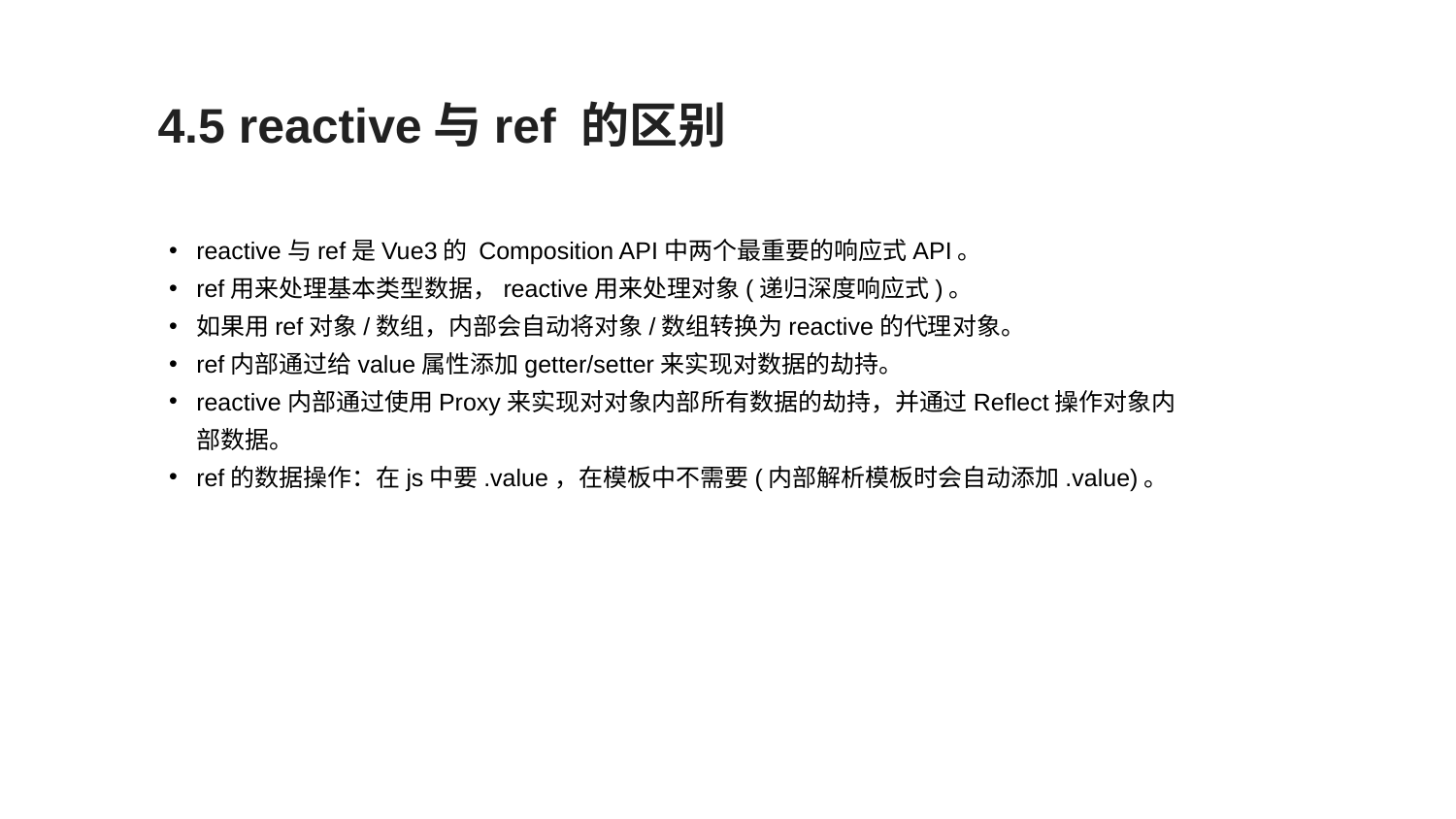

4.5 reactive与ref 的区别
reactive与ref是Vue3的 Composition API中两个最重要的响应式API。
ref用来处理基本类型数据，reactive用来处理对象(递归深度响应式)。
如果用ref对象/数组，内部会自动将对象/数组转换为reactive的代理对象。
ref内部通过给value属性添加getter/setter来实现对数据的劫持。
reactive内部通过使用Proxy来实现对对象内部所有数据的劫持，并通过Reflect操作对象内部数据。
ref的数据操作：在js中要.value，在模板中不需要(内部解析模板时会自动添加.value)。